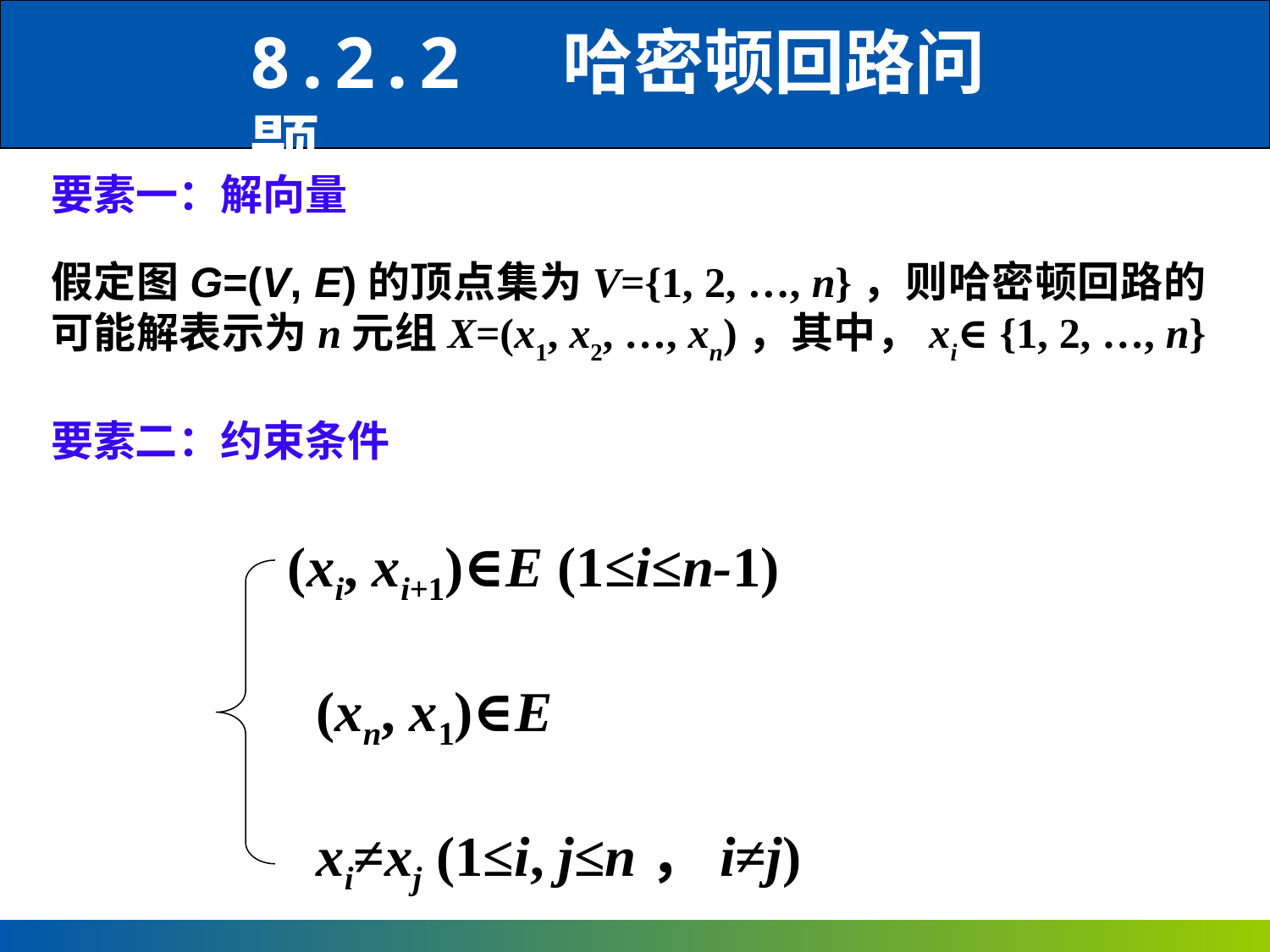

8.2.2  哈密顿回路问题
要素一：解向量
假定图G=(V, E)的顶点集为V={1, 2, …, n}，则哈密顿回路的可能解表示为n元组X=(x1, x2, …, xn)，其中，xi∈{1, 2, …, n}
要素二：约束条件
            (xi, xi+1)∈E (1≤i≤n-1)

              (xn, x1)∈E

              xi≠xj (1≤i, j≤n，i≠j)